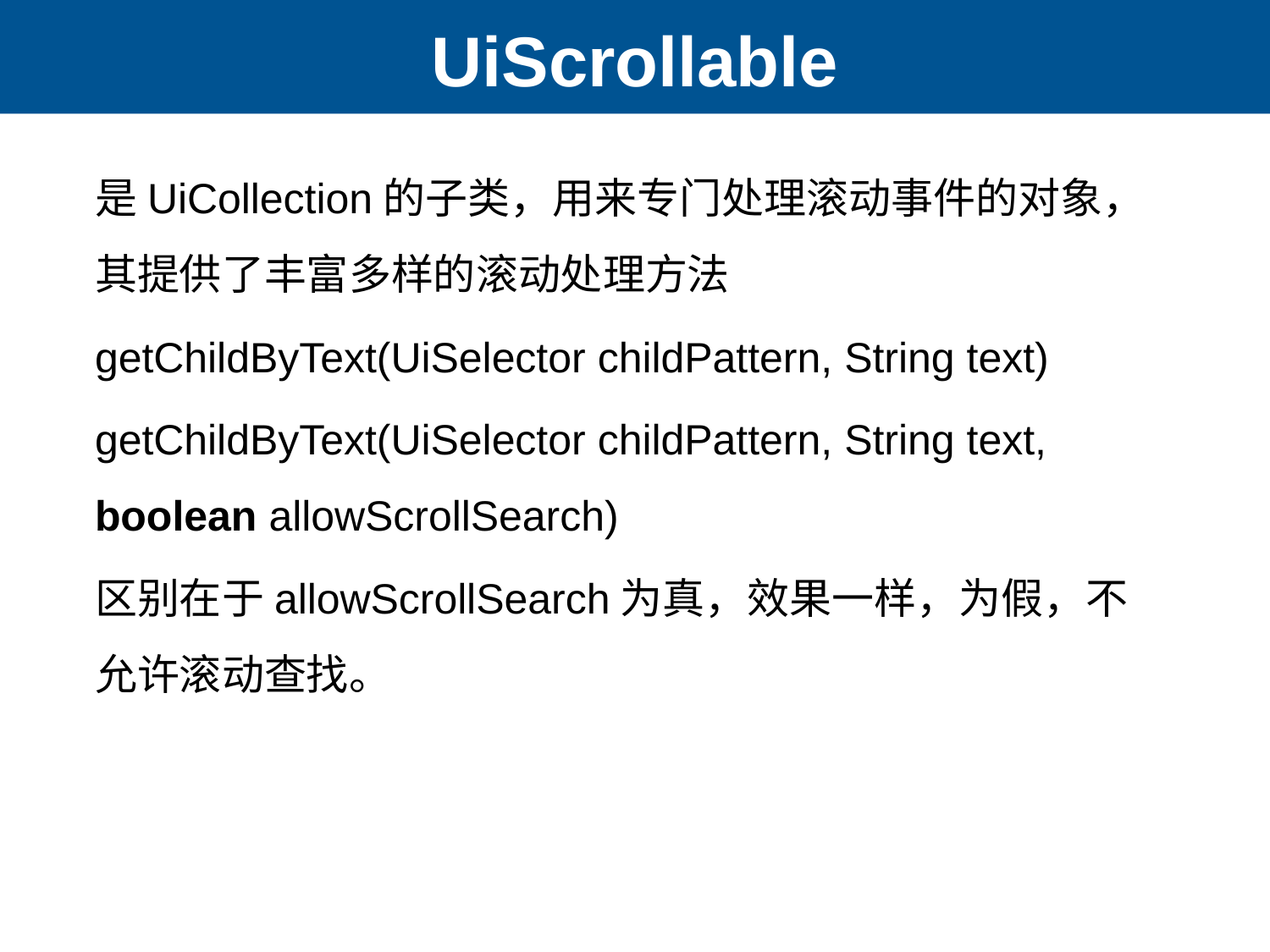

# UiScrollable
是UiCollection的子类，用来专门处理滚动事件的对象，其提供了丰富多样的滚动处理方法
getChildByText(UiSelector childPattern, String text)
getChildByText(UiSelector childPattern, String text, boolean allowScrollSearch)
区别在于allowScrollSearch为真，效果一样，为假，不允许滚动查找。